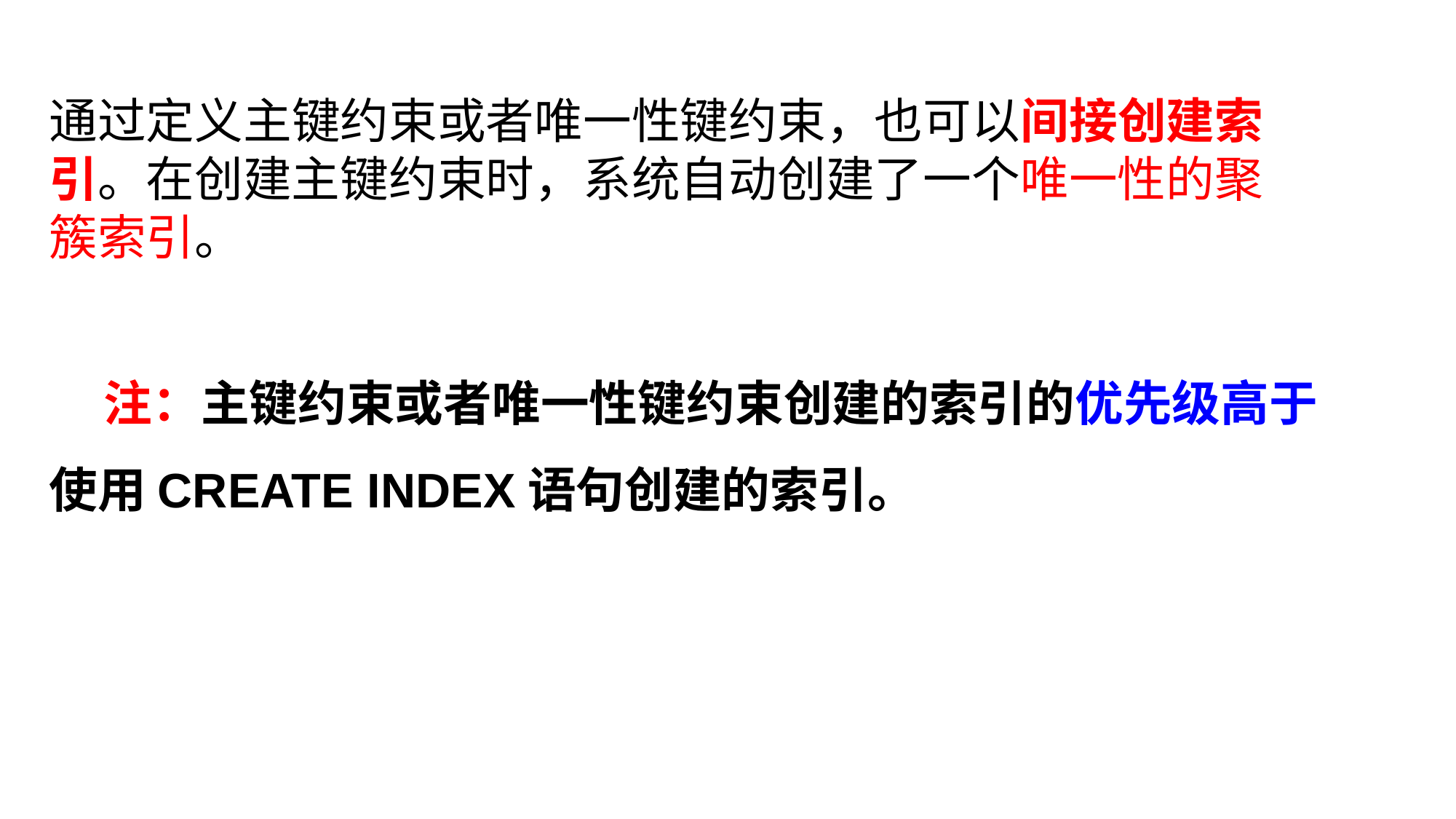

通过定义主键约束或者唯一性键约束，也可以间接创建索引。在创建主键约束时，系统自动创建了一个唯一性的聚簇索引。
注：主键约束或者唯一性键约束创建的索引的优先级高于使用CREATE INDEX语句创建的索引。